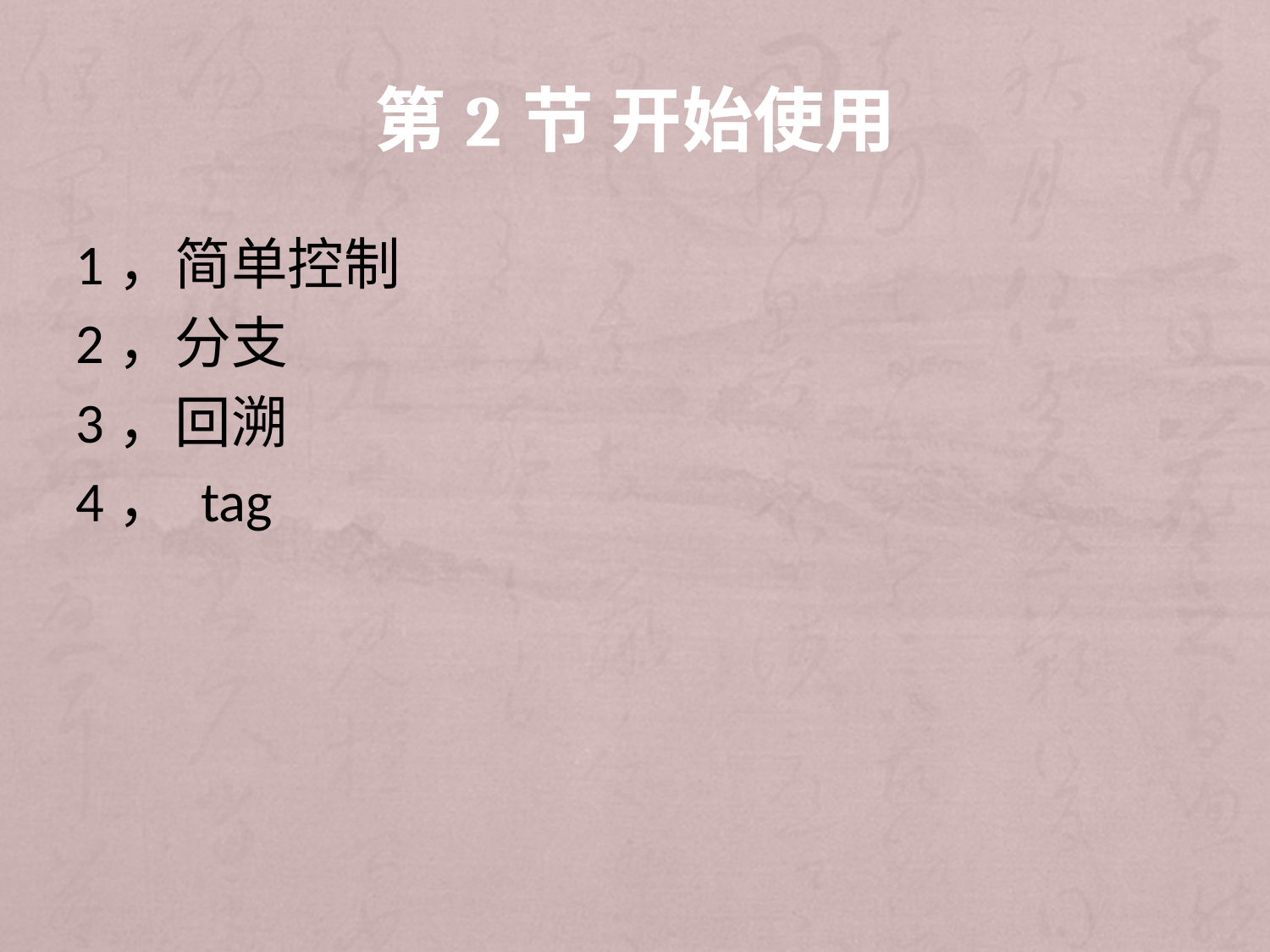

# 第2节 开始使用
1，简单控制
2，分支
3，回溯
4， tag